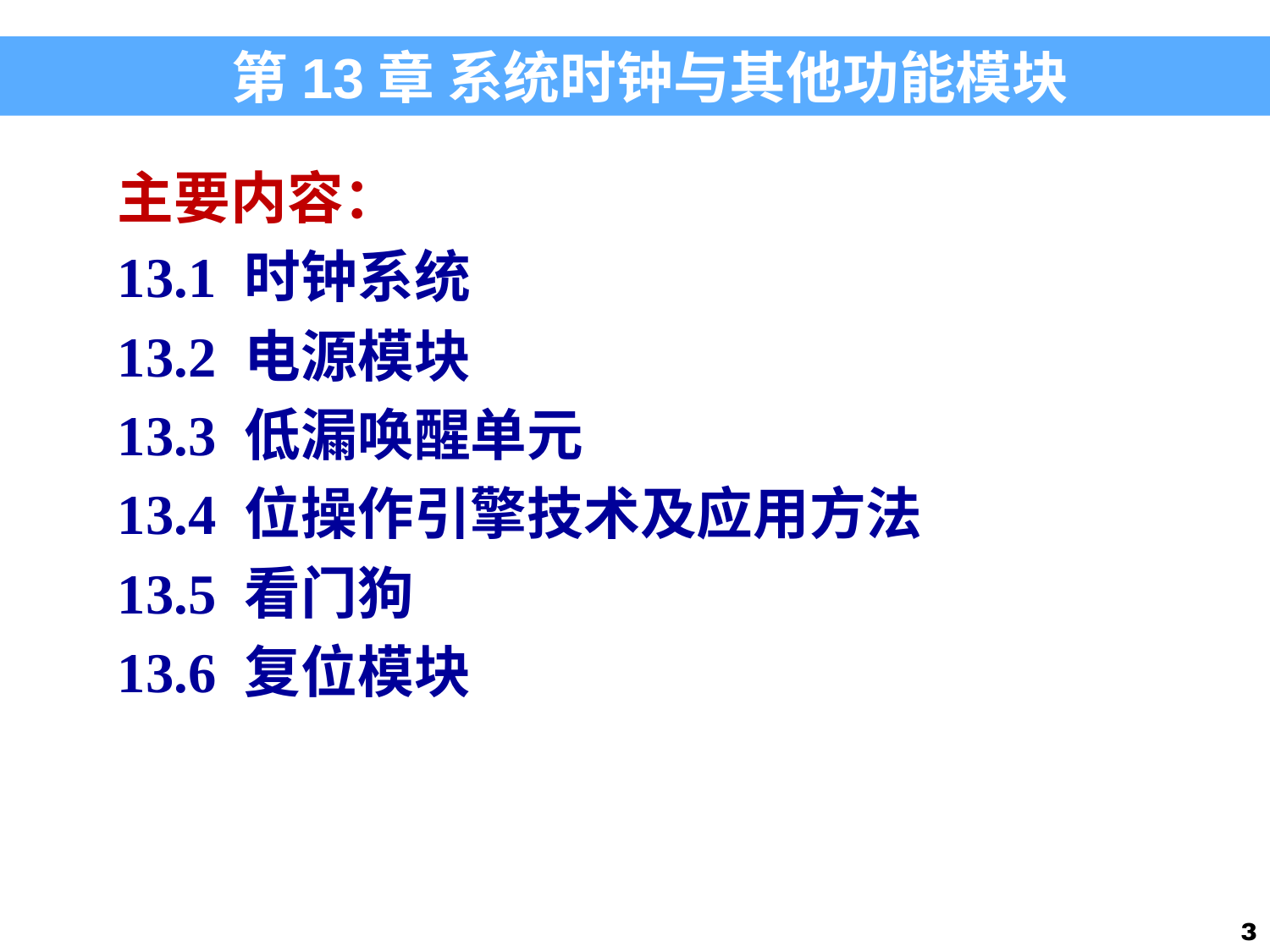

第13章 系统时钟与其他功能模块
主要内容：
13.1 时钟系统
13.2 电源模块
13.3 低漏唤醒单元
13.4 位操作引擎技术及应用方法
13.5 看门狗
13.6 复位模块

3